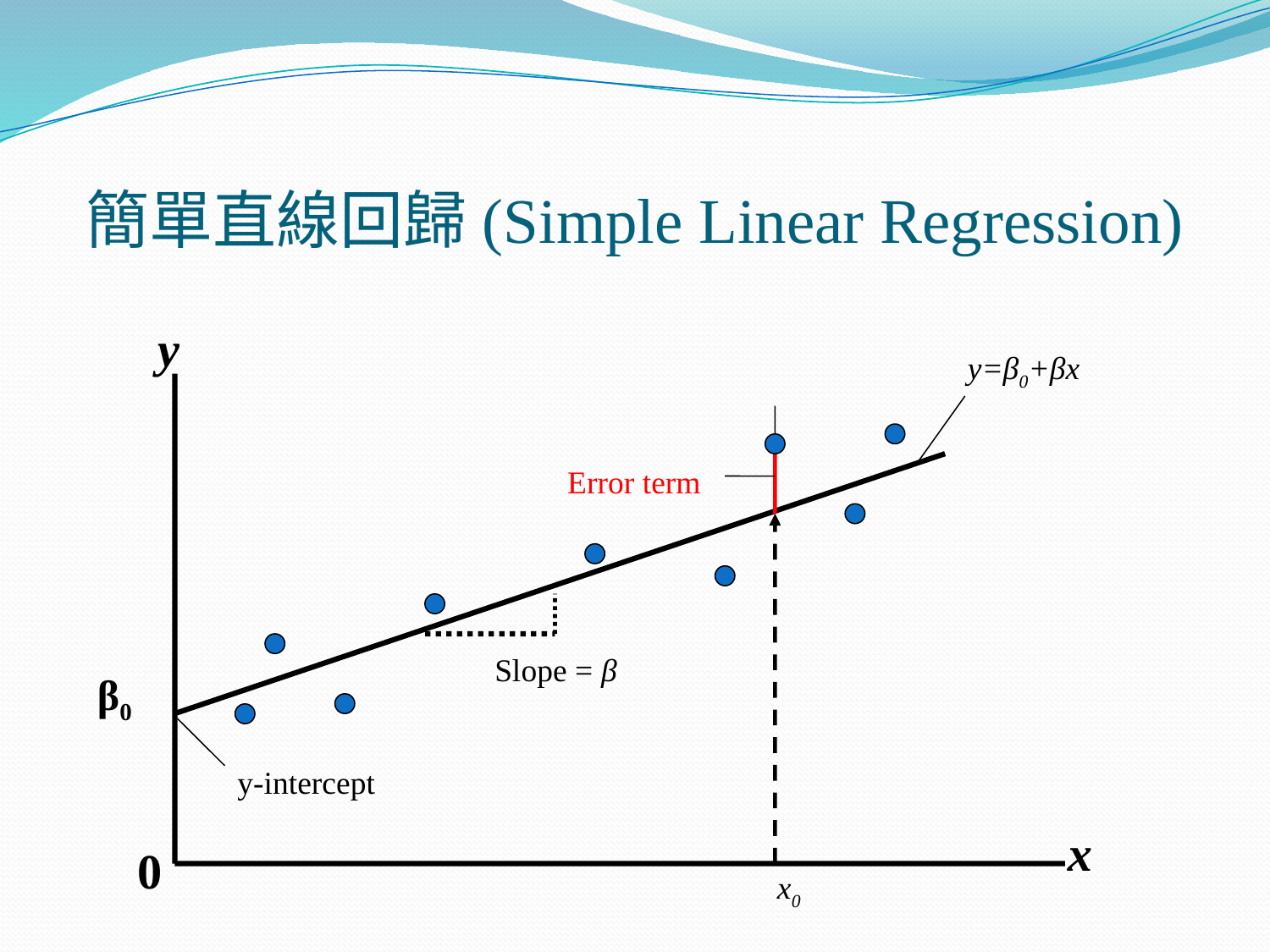

# 簡單直線回歸(Simple Linear Regression)
y

β0

0

y=β0+βx

Error term

Slope = β

y-intercept
x
x0